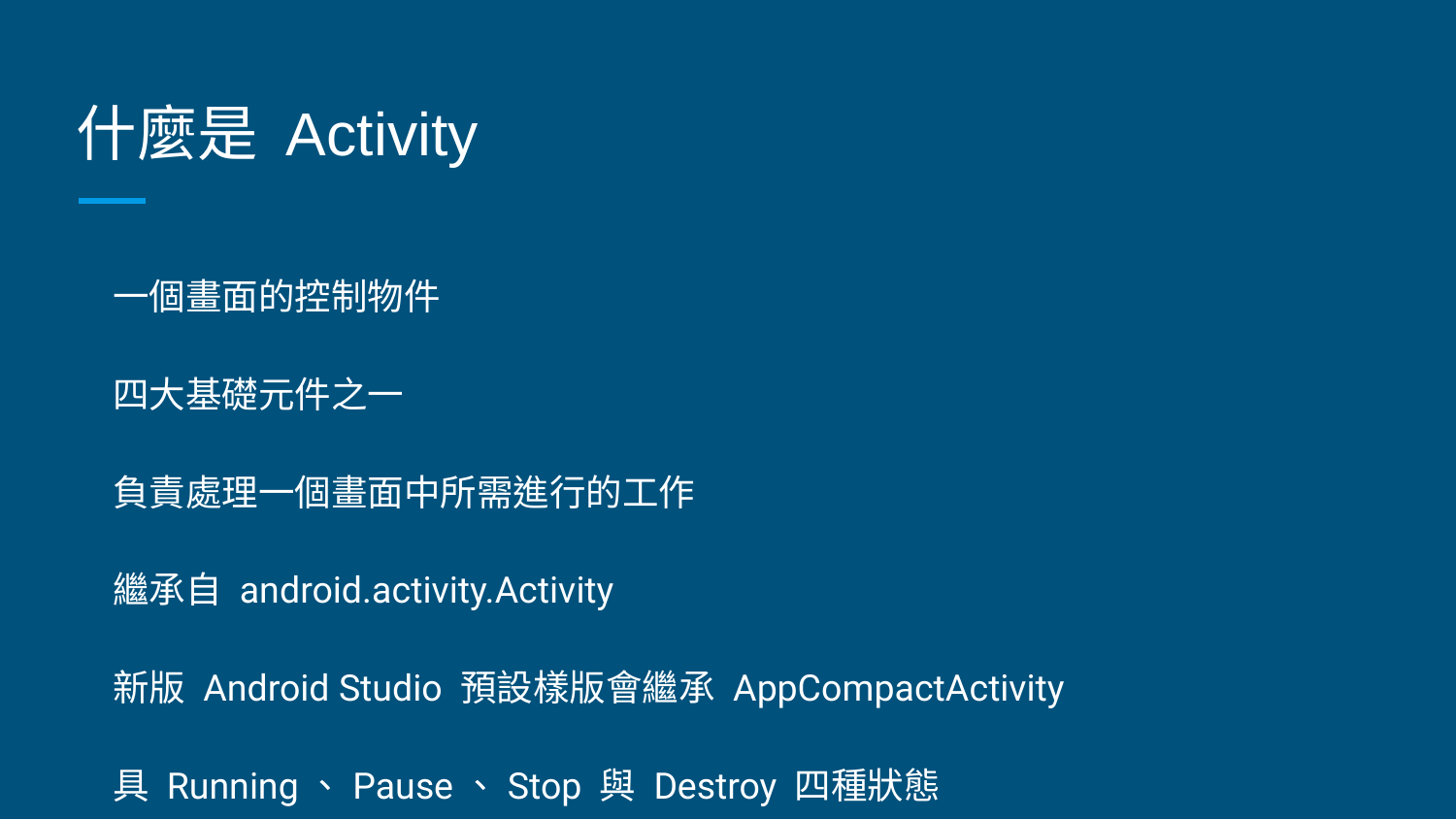

# 什麼是 Activity
一個畫面的控制物件
四大基礎元件之一
負責處理一個畫面中所需進行的工作
繼承自 android.activity.Activity
新版 Android Studio 預設樣版會繼承 AppCompactActivity
具 Running、Pause、Stop 與 Destroy 四種狀態